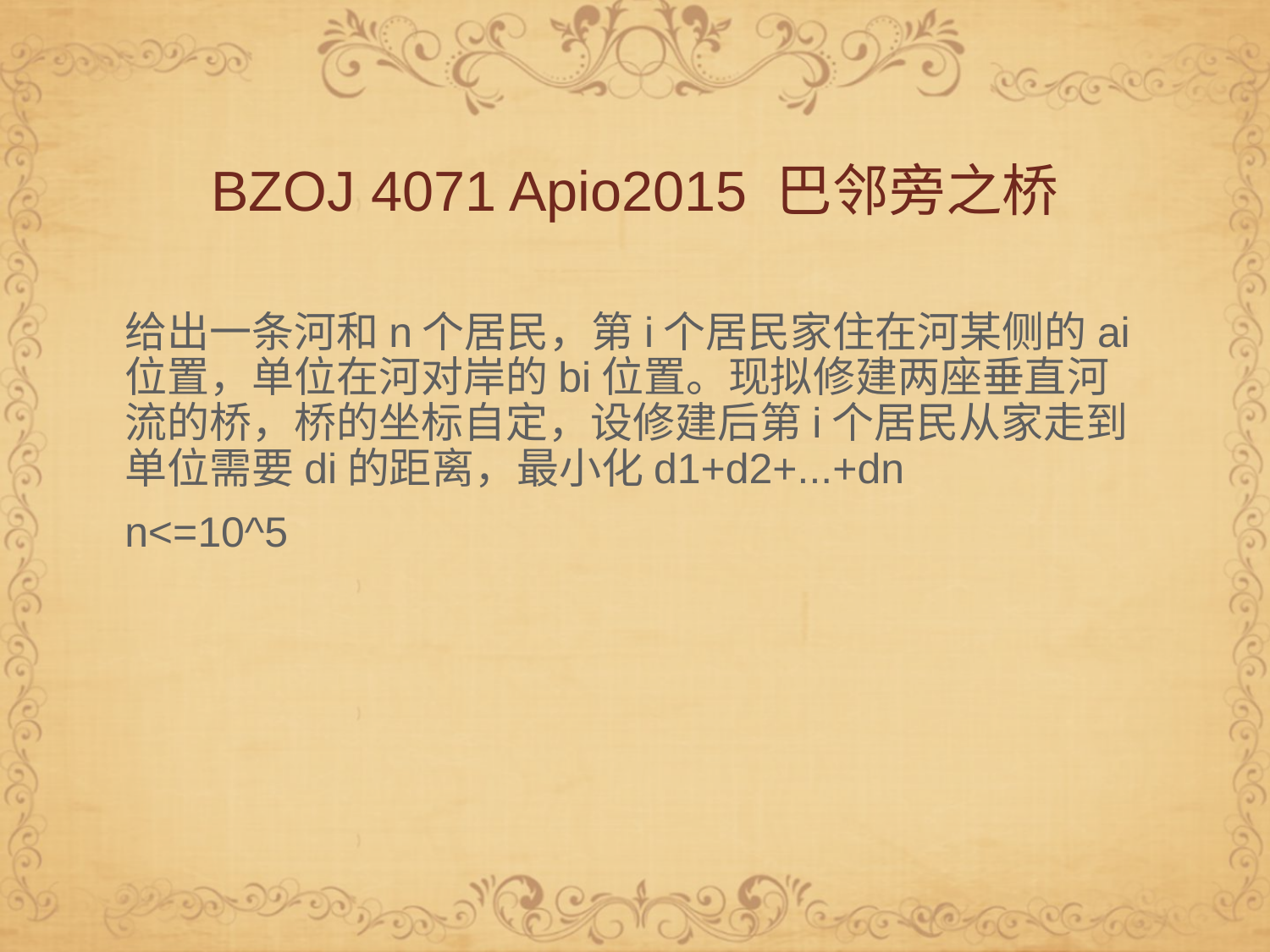

# BZOJ 4071 Apio2015 巴邻旁之桥
给出一条河和n个居民，第i个居民家住在河某侧的ai位置，单位在河对岸的bi位置。现拟修建两座垂直河流的桥，桥的坐标自定，设修建后第i个居民从家走到单位需要di的距离，最小化d1+d2+...+dn
n<=10^5